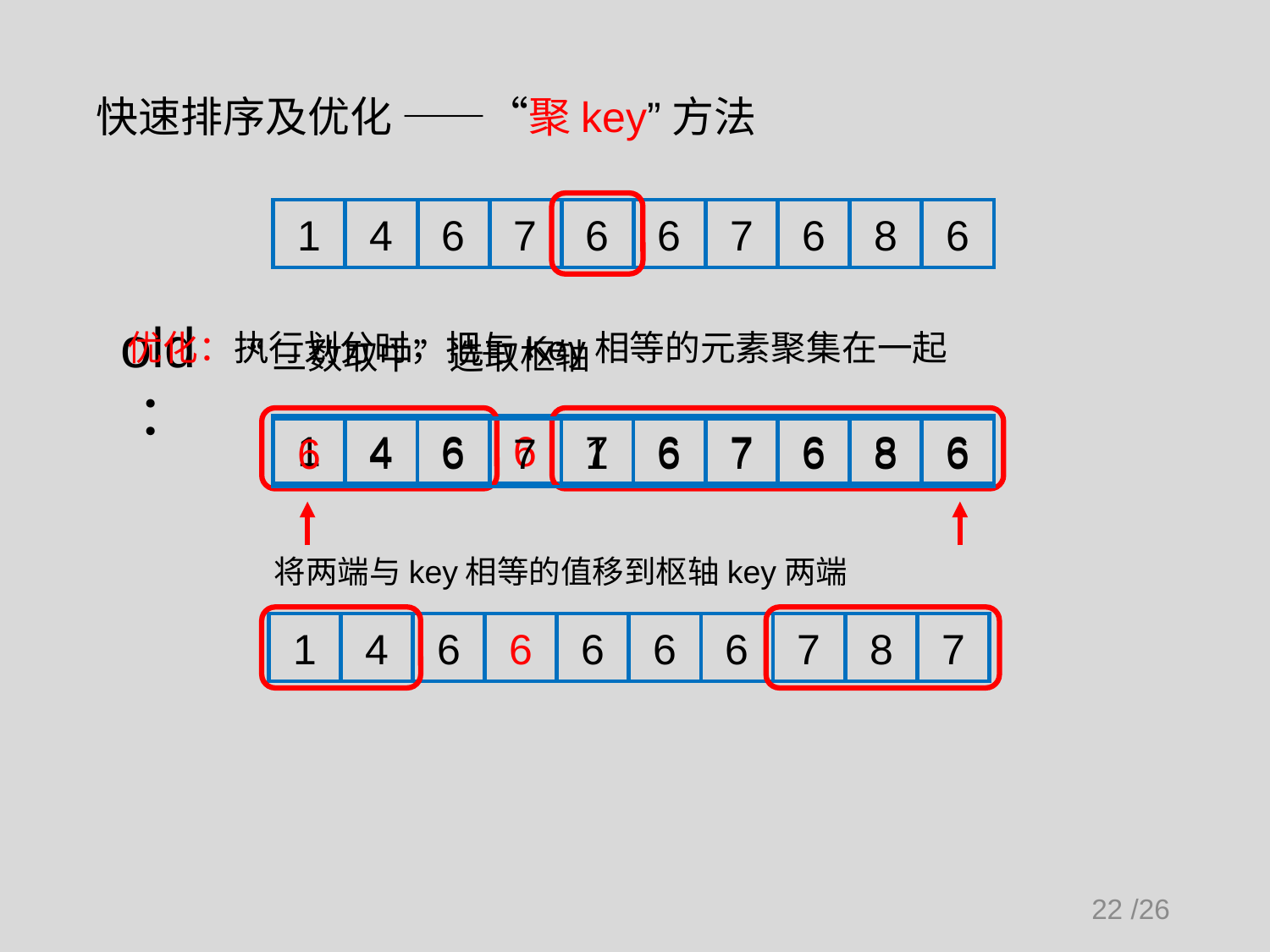

快速排序及优化 ——“聚key”方法

1
4
6
7
6
6
7
6
8
6
old：
优化：执行划分时，把与Key相等的元素聚集在一起
“三数取中”选取枢轴

1
4
6
6
7
6
7
6
8
6
6
4
6
7
1
6
7
6
8
6
将两端与key相等的值移到枢轴key两端

1
4
6
6
6
6
6
7
8
7
22 /26